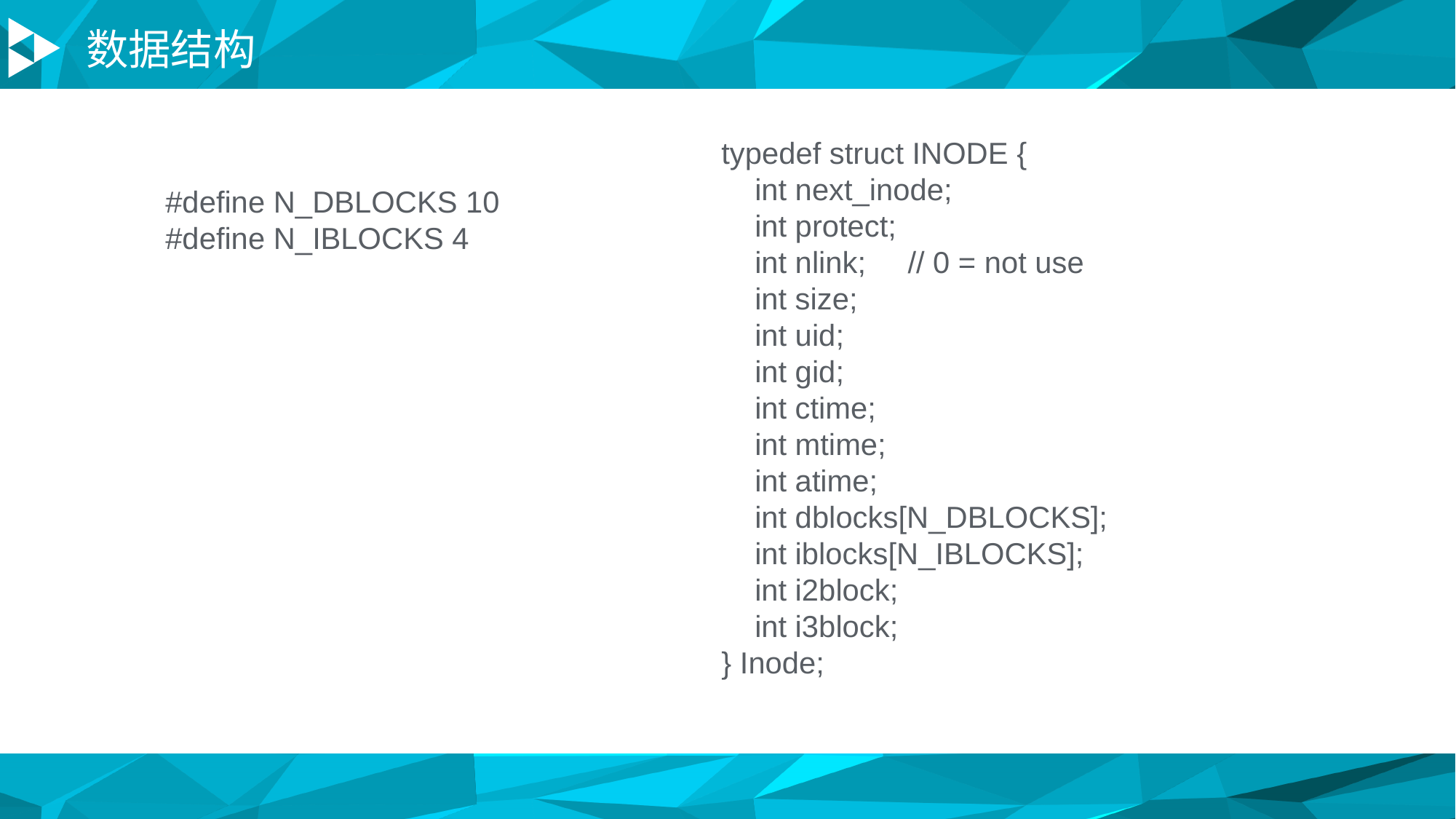

数据结构
typedef struct INODE {
    int next_inode;
    int protect;
    int nlink;     // 0 = not use
    int size;
    int uid;
    int gid;
    int ctime;
    int mtime;
    int atime;
    int dblocks[N_DBLOCKS];
    int iblocks[N_IBLOCKS];
    int i2block;
    int i3block;
} Inode;
#define N_DBLOCKS 10
#define N_IBLOCKS 4